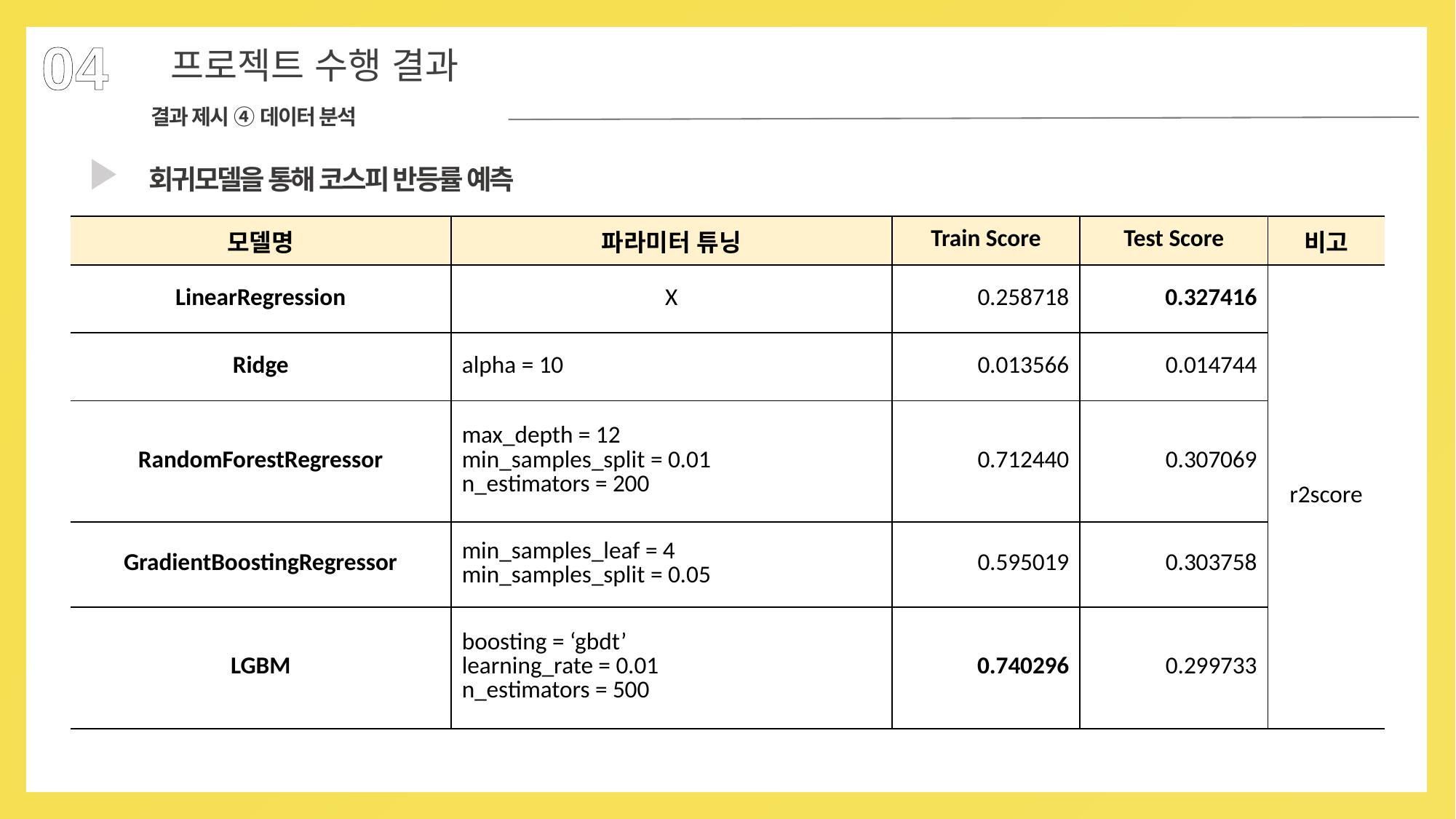

04

프로젝트 수행 결과
결과 제시 ④ 데이터 분석
▶
회귀모델을 통해 코스피 반등률 예측
| 모델명 | 파라미터 튜닝 | Train Score | Test Score | 비고 |
| --- | --- | --- | --- | --- |
| LinearRegression | X | 0.258718 | 0.327416 | r2score |
| Ridge | alpha = 10 | 0.013566 | 0.014744 |  |
| RandomForestRegressor | max\_depth = 12 min\_samples\_split = 0.01 n\_estimators = 200 | 0.712440 | 0.307069 |  |
| GradientBoostingRegressor | min\_samples\_leaf = 4 min\_samples\_split = 0.05 | 0.595019 | 0.303758 |  |
| LGBM | boosting = ‘gbdt’ learning\_rate = 0.01 n\_estimators = 500 | 0.740296 | 0.299733 |  |